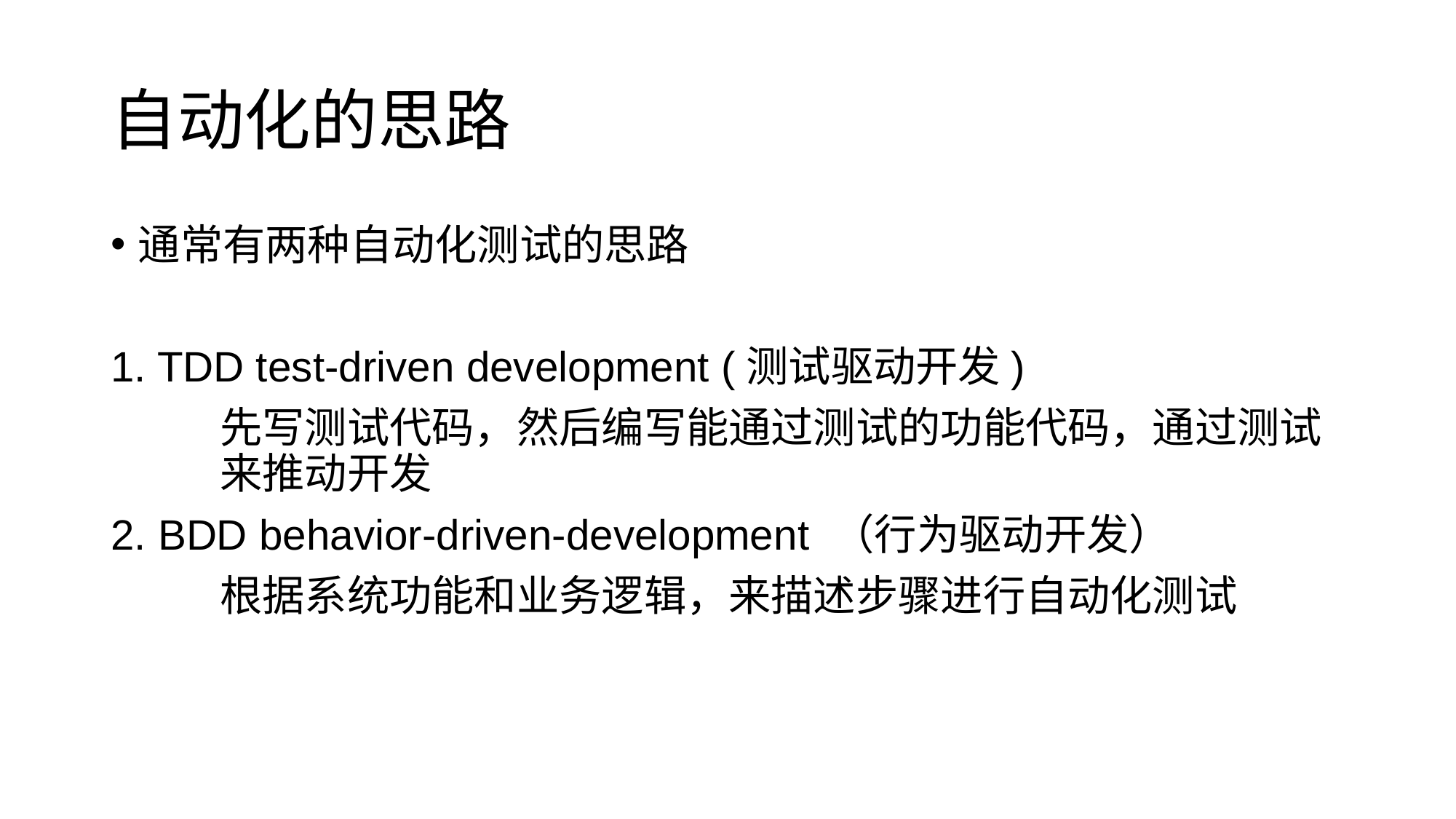

# 自动化的思路
通常有两种自动化测试的思路

1. TDD test-driven development (测试驱动开发)
	先写测试代码，然后编写能通过测试的功能代码，通过测试	来推动开发
2. BDD behavior-driven-development （行为驱动开发）
	根据系统功能和业务逻辑，来描述步骤进行自动化测试